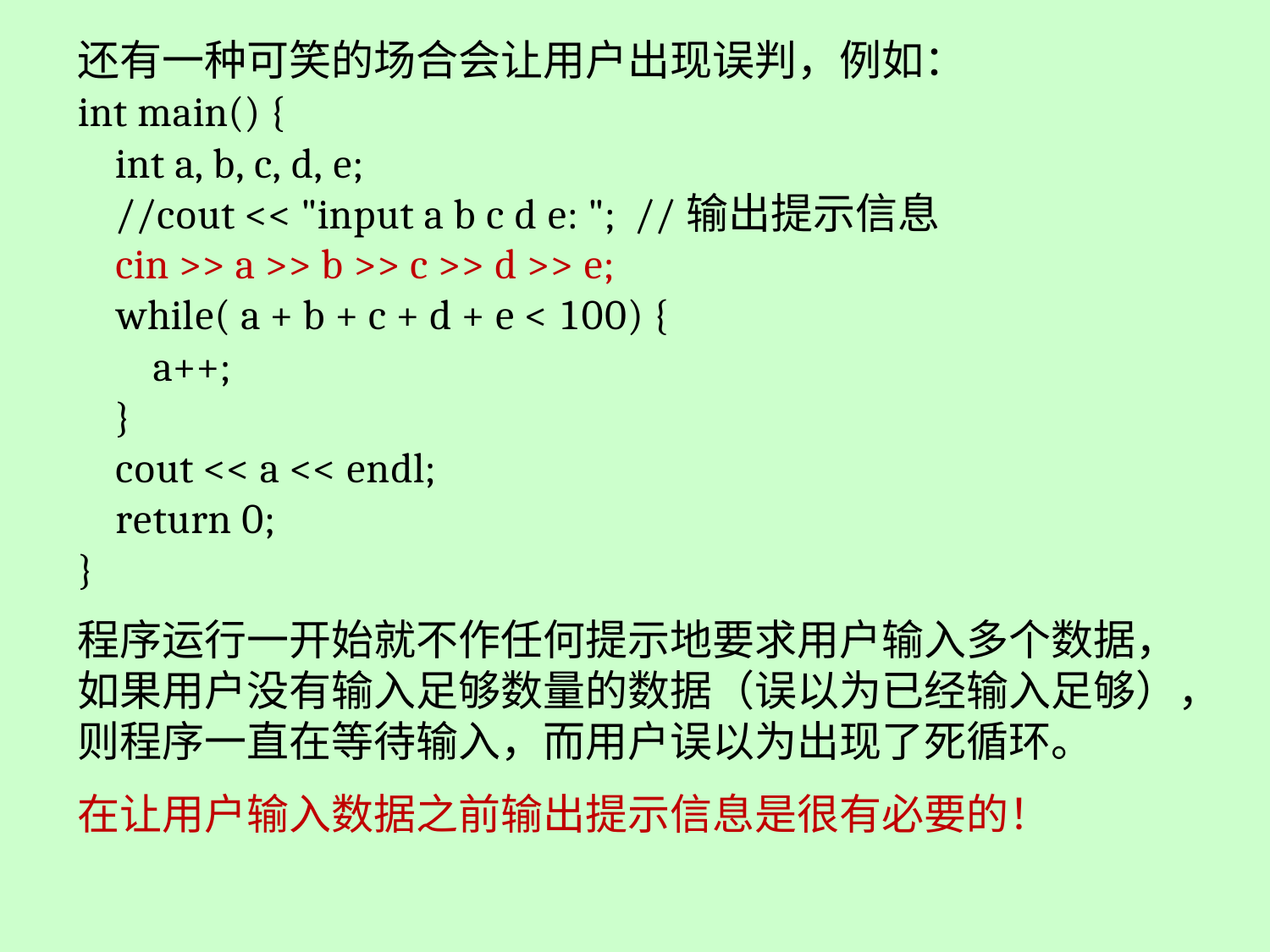

还有一种可笑的场合会让用户出现误判，例如：
int main() {
    int a, b, c, d, e;
    //cout << "input a b c d e: ";  //输出提示信息
    cin >> a >> b >> c >> d >> e;
    while( a + b + c + d + e < 100) {
        a++;
    }
    cout << a << endl;
    return 0;
}
程序运行一开始就不作任何提示地要求用户输入多个数据，如果用户没有输入足够数量的数据（误以为已经输入足够），则程序一直在等待输入，而用户误以为出现了死循环。
在让用户输入数据之前输出提示信息是很有必要的！

83